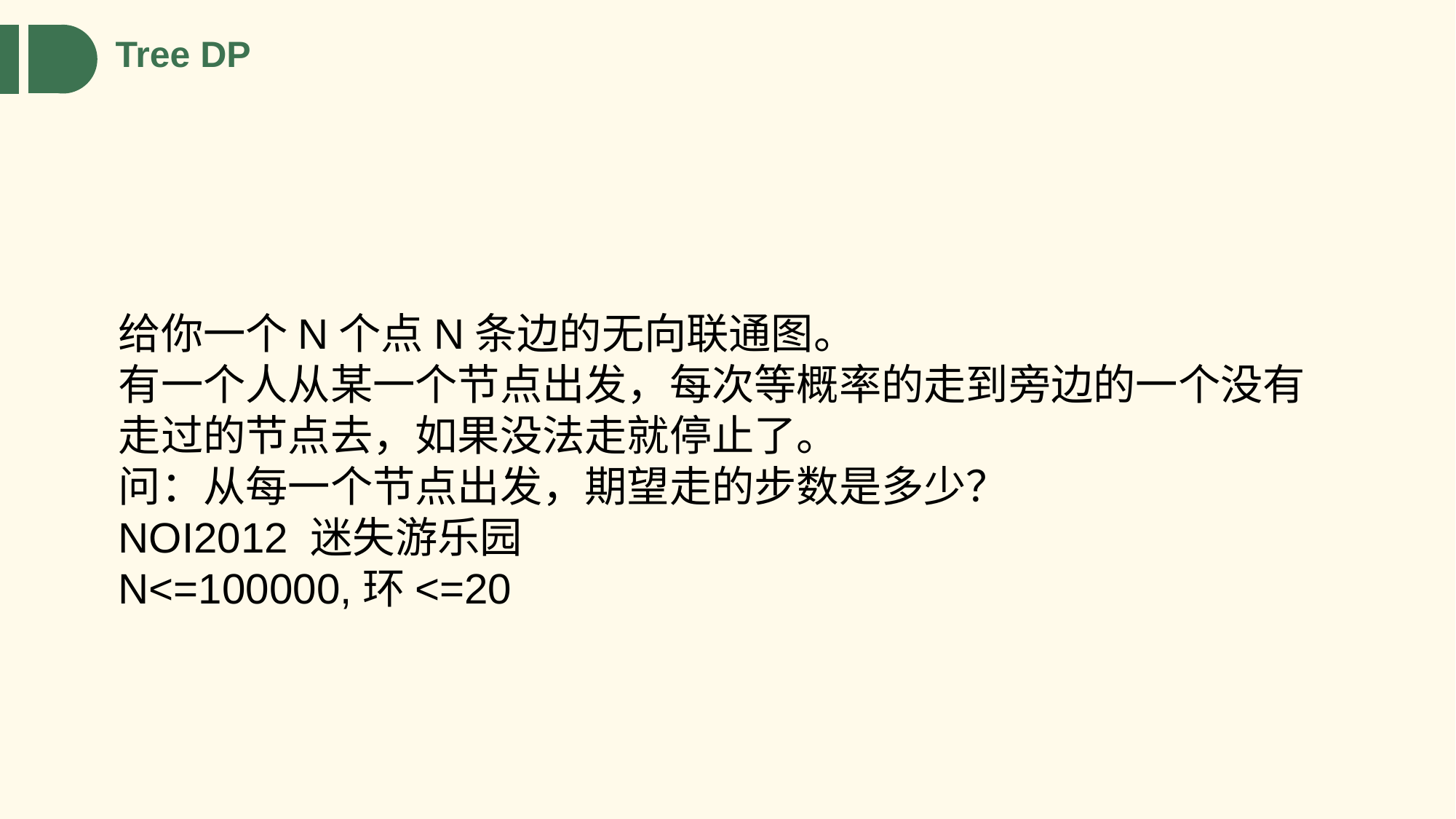

Tree DP
给你一个N个点N条边的无向联通图。
有一个人从某一个节点出发，每次等概率的走到旁边的一个没有走过的节点去，如果没法走就停止了。
问：从每一个节点出发，期望走的步数是多少？
NOI2012 迷失游乐园
N<=100000,环<=20